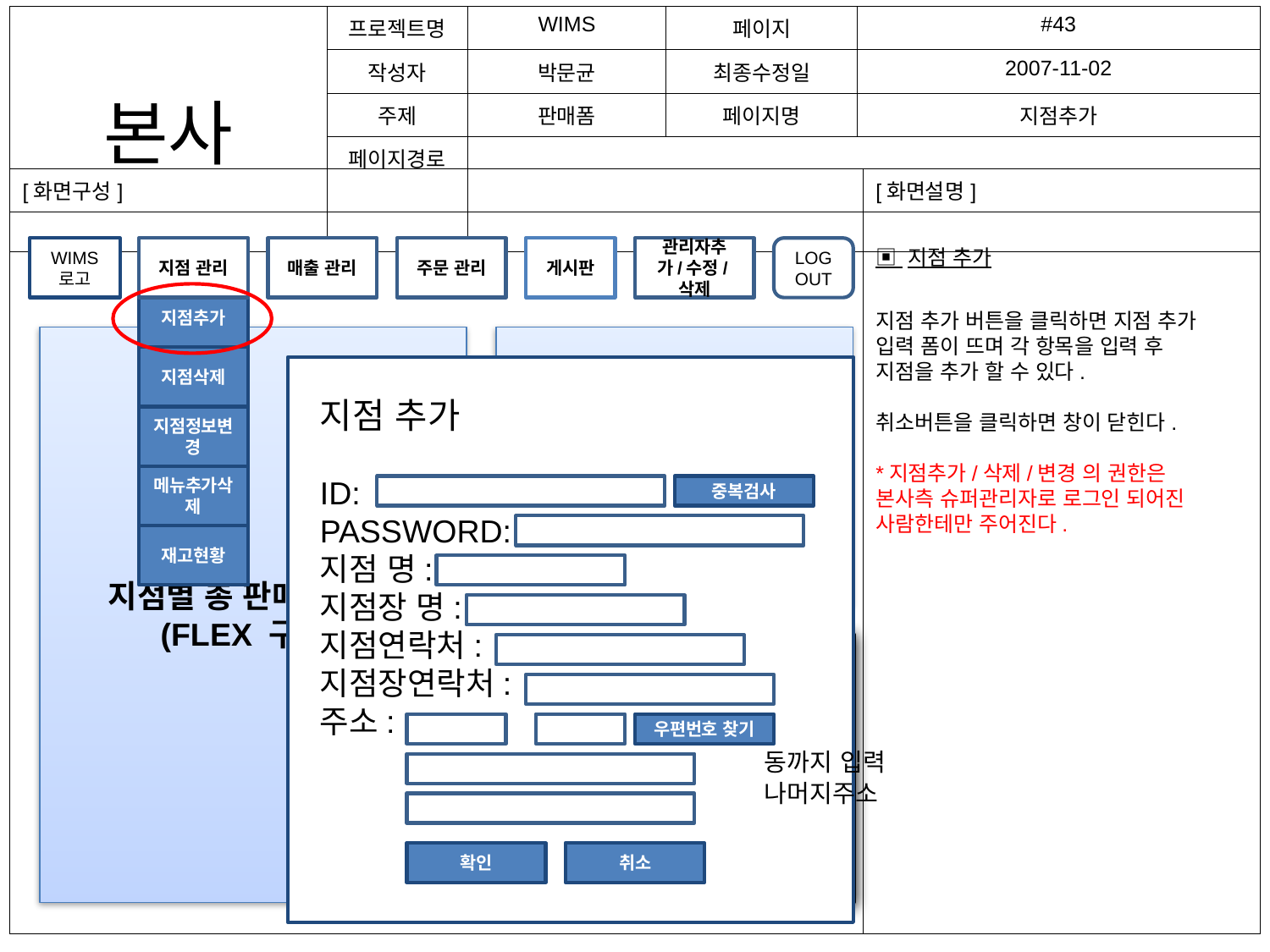

| 본사 | 프로젝트명 | WIMS | 페이지 | #43 |
| --- | --- | --- | --- | --- |
|  | 작성자 | 박문균 | 최종수정일 | 2007-11-02 |
|  | 주제 | 판매폼 | 페이지명 | 지점추가 |
|  | 페이지경로 |  |  |  |
| [화면구성] | [화면설명] |
| --- | --- |
|  |  |
관리자추가/수정/삭제
WIMS
로고
지점 관리
매출 관리
주문 관리
게시판
LOG OUT
▣ 지점 추가

지점 추가 버튼을 클릭하면 지점 추가 입력 폼이 뜨며 각 항목을 입력 후 지점을 추가 할 수 있다.

취소버튼을 클릭하면 창이 닫힌다.

*지점추가/삭제/변경 의 권한은 본사측 슈퍼관리자로 로그인 되어진 사람한테만 주어진다.

지점추가
각 지점 측
주문요청 리스트
지점별 총 판매량 차트
(FLEX 구현)
지점삭제

지점 추가

ID:
PASSWORD:
지점 명:
지점장 명:
지점연락처:
지점장연락처:
주소:           -
			동까지 입력
			나머지주소

지점정보변경
메뉴추가삭제

중복검사

재고현황

본사게시판 최근 내용

우편번호 찾기

확인
취소